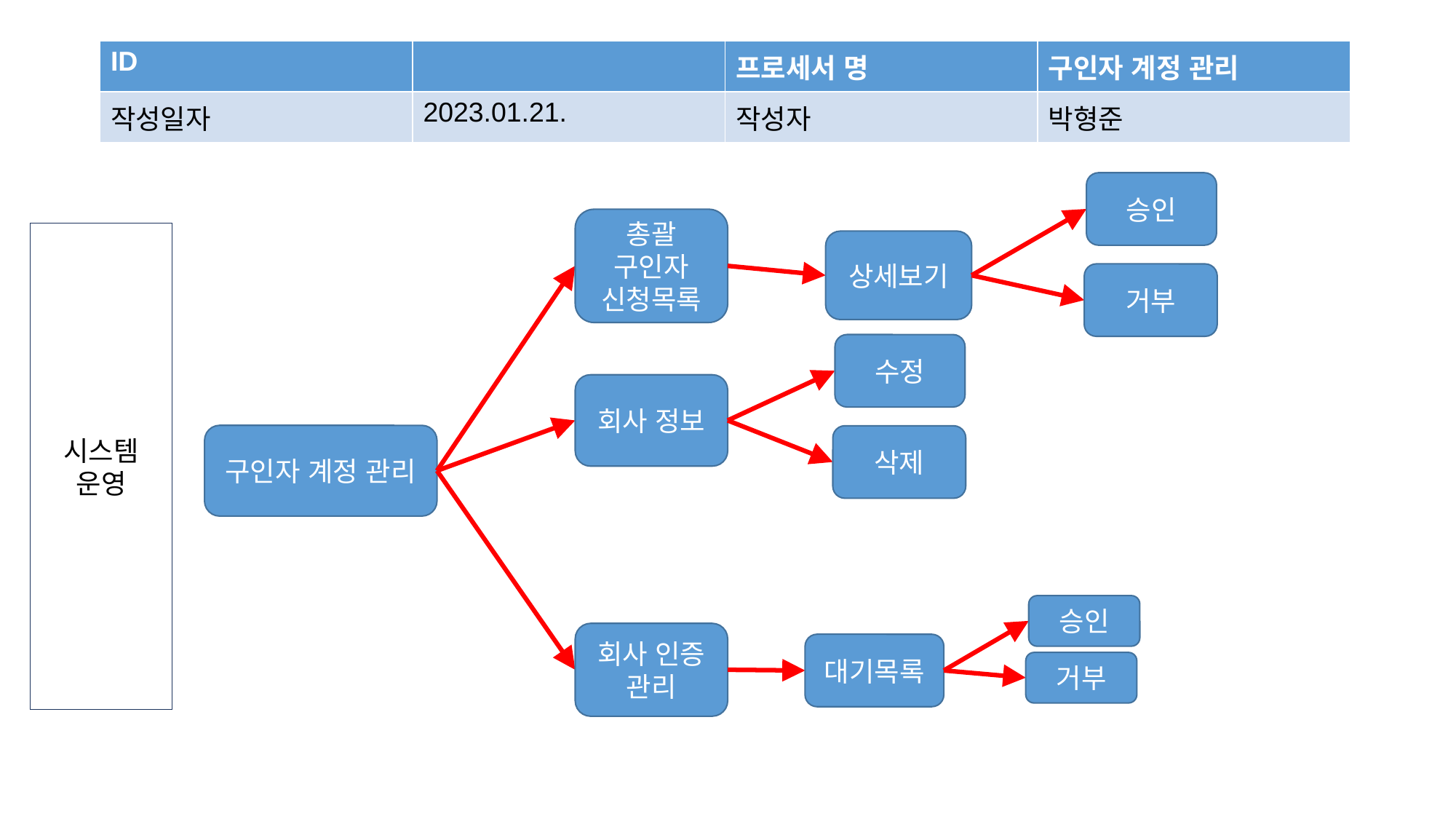

| ID |  | 프로세서 명 | 구인자 계정 관리 |
| --- | --- | --- | --- |
| 작성일자 | 2023.01.21. | 작성자 | 박형준 |
승인
총괄 구인자 신청목록
시스템
운영
상세보기
거부
수정
회사 정보
구인자 계정 관리
삭제
승인
회사 인증 관리
대기목록
거부